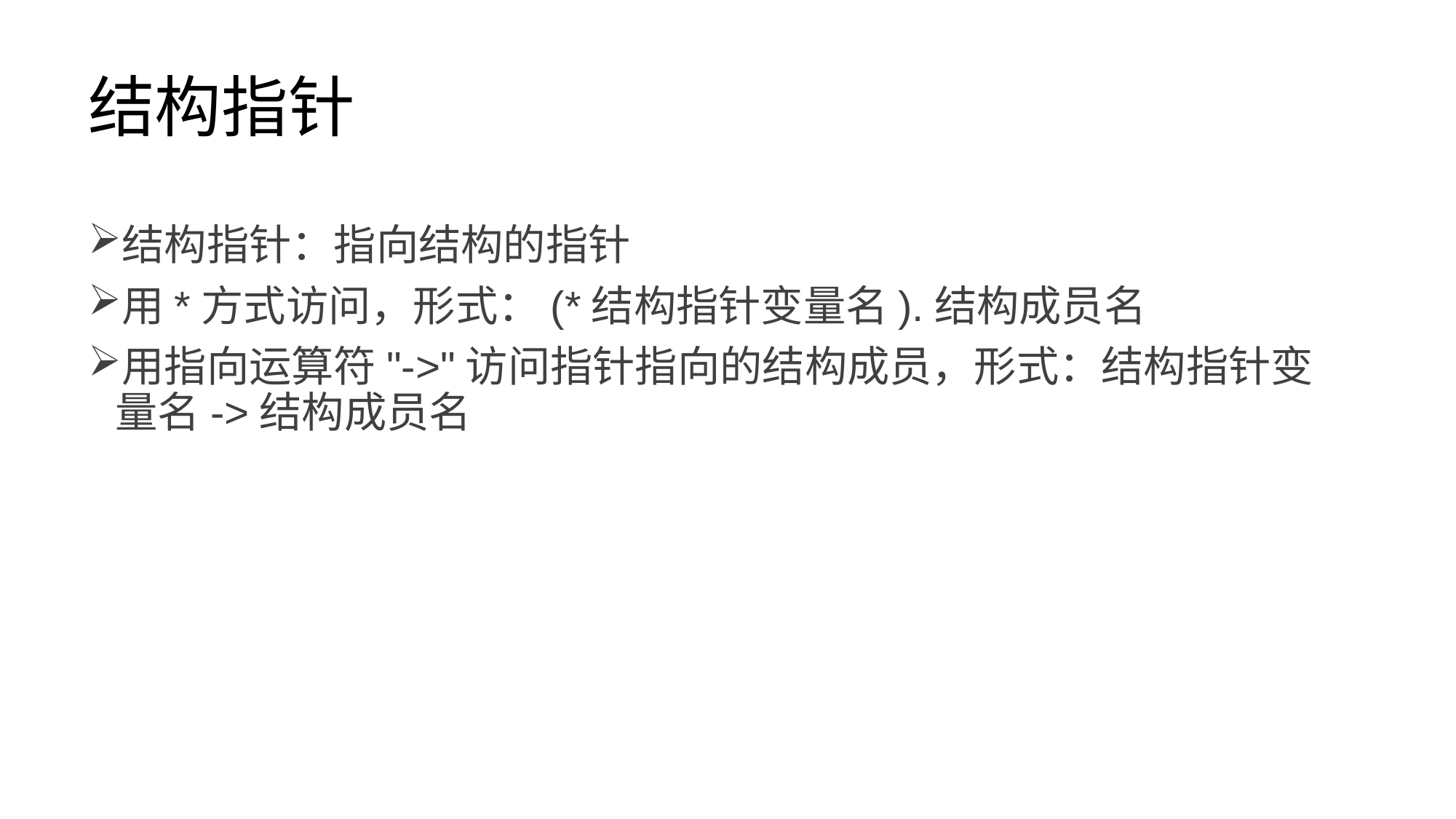

# 结构指针
结构指针：指向结构的指针
用*方式访问，形式：(*结构指针变量名).结构成员名
用指向运算符"->"访问指针指向的结构成员，形式：结构指针变量名->结构成员名